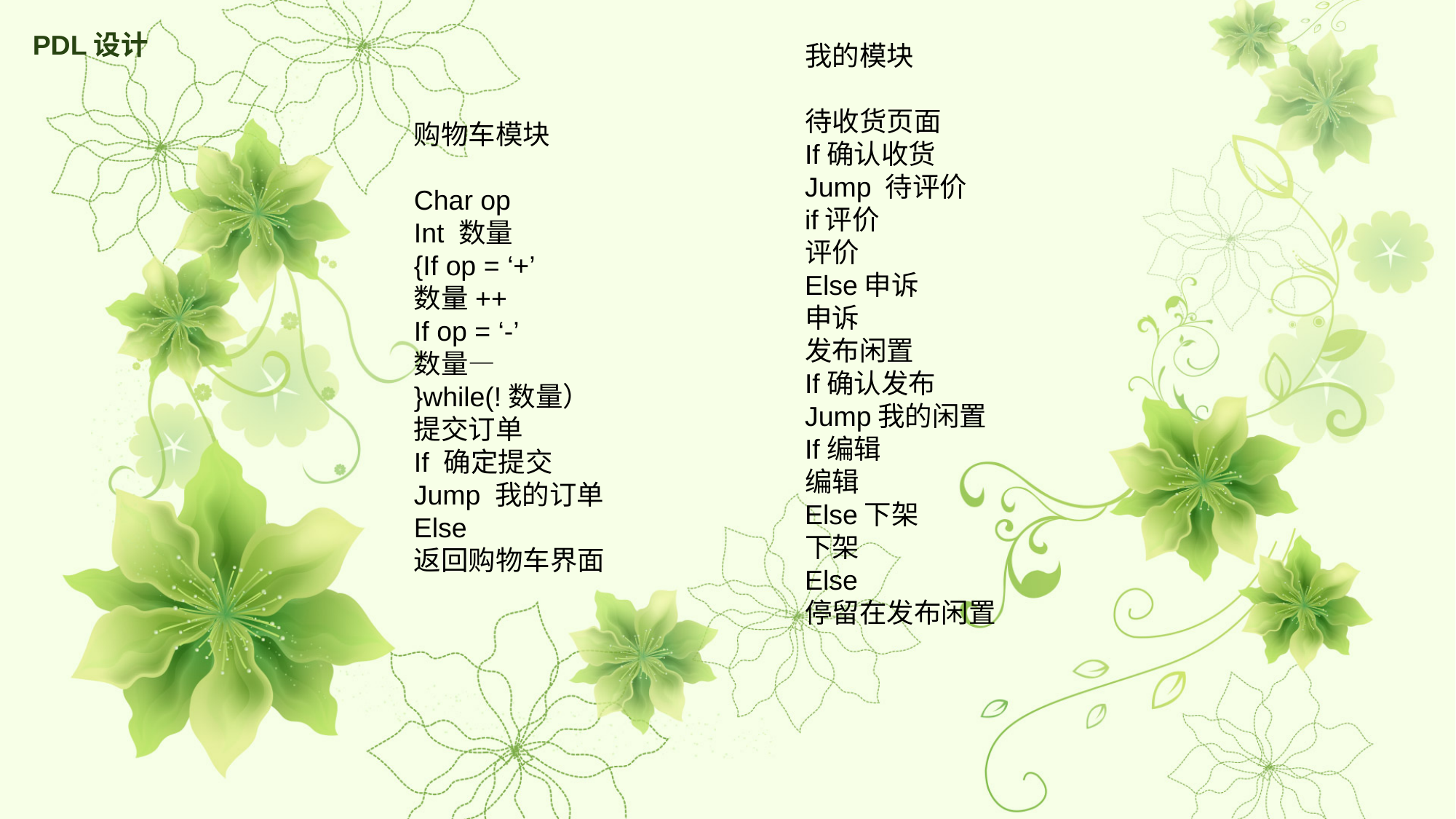

PDL设计
我的模块

待收货页面
If确认收货
Jump 待评价
if评价
评价
Else申诉
申诉
发布闲置
If确认发布
Jump我的闲置
If编辑
编辑
Else下架
下架
Else
停留在发布闲置
购物车模块

Char op
Int 数量
{If op = ‘+’
数量++
If op = ‘-’
数量—
}while(!数量）
提交订单
If 确定提交
Jump 我的订单
Else
返回购物车界面